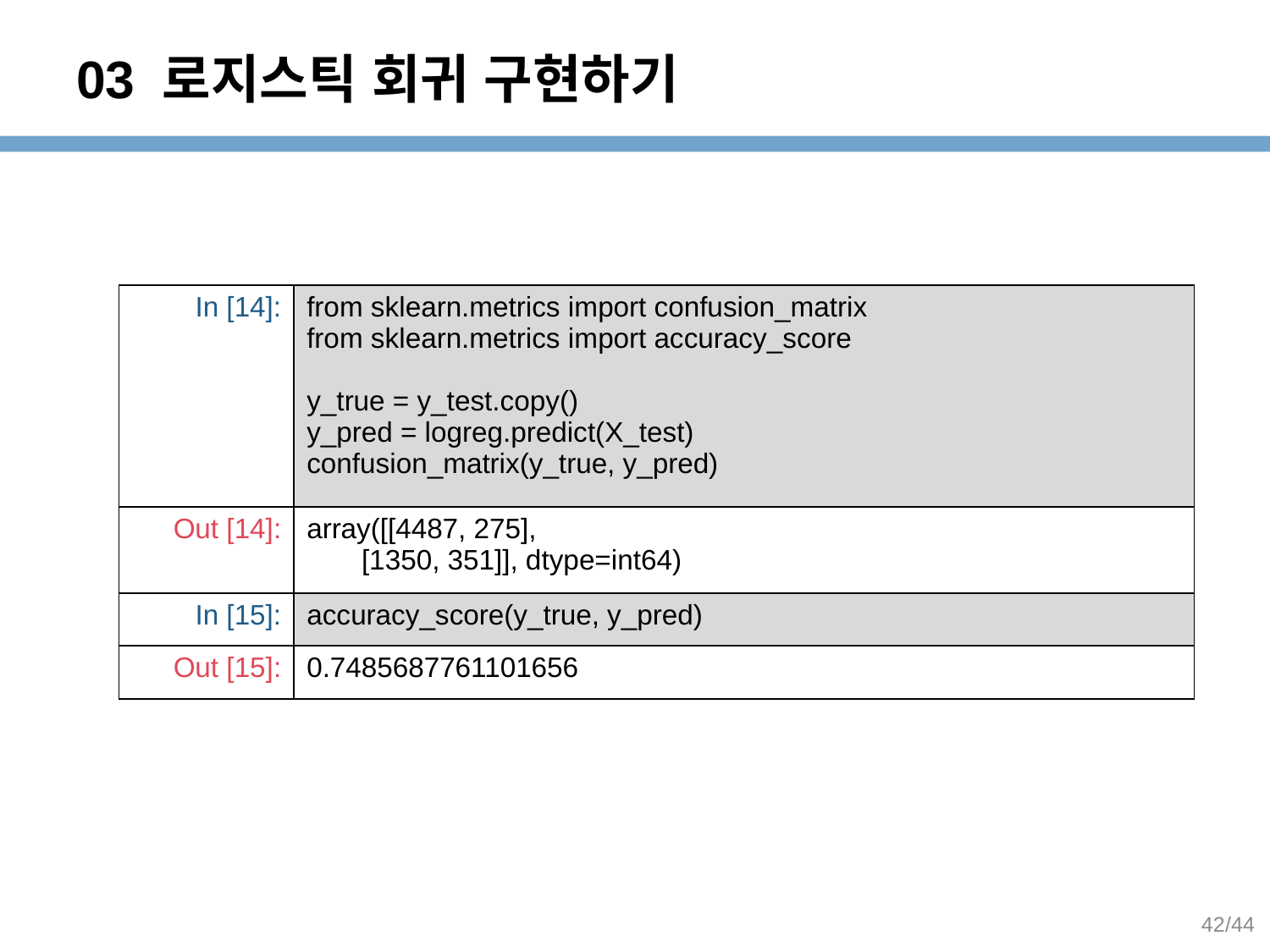

# 03 로지스틱 회귀 구현하기
| In [14]: | from sklearn.metrics import confusion\_matrix from sklearn.metrics import accuracy\_score y\_true = y\_test.copy() y\_pred = logreg.predict(X\_test) confusion\_matrix(y\_true, y\_pred) |
| --- | --- |
| Out [14]: | array([[4487, 275], [1350, 351]], dtype=int64) |
| In [15]: | accuracy\_score(y\_true, y\_pred) |
| Out [15]: | 0.7485687761101656 |
42/44